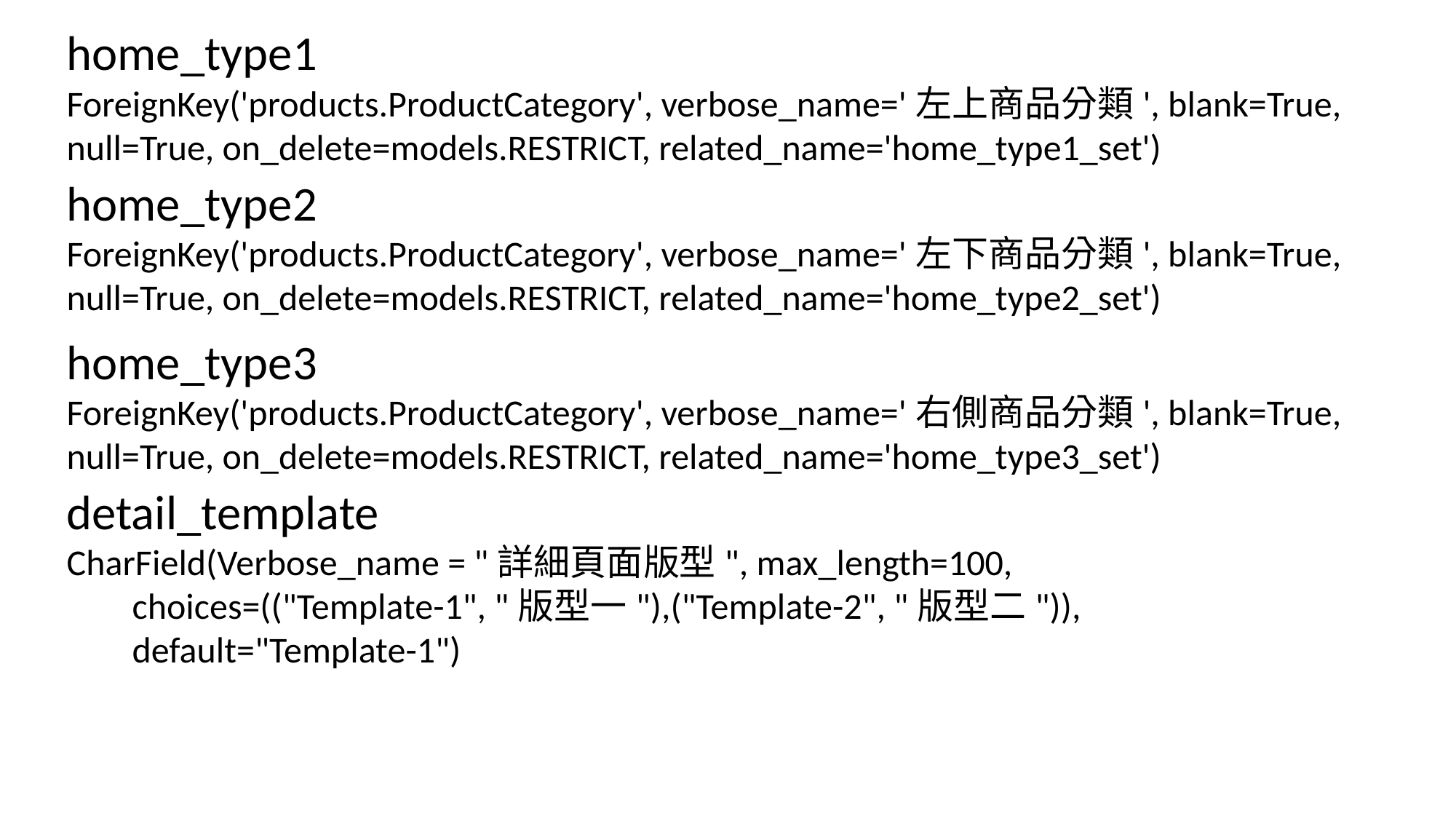

home_type1
ForeignKey('products.ProductCategory', verbose_name='左上商品分類', blank=True, null=True, on_delete=models.RESTRICT, related_name='home_type1_set')
home_type2
ForeignKey('products.ProductCategory', verbose_name='左下商品分類', blank=True, null=True, on_delete=models.RESTRICT, related_name='home_type2_set')
home_type3
ForeignKey('products.ProductCategory', verbose_name='右側商品分類', blank=True, null=True, on_delete=models.RESTRICT, related_name='home_type3_set')
detail_template
CharField(Verbose_name = "詳細頁面版型", max_length=100,
        choices=(("Template-1", "版型一"),("Template-2", "版型二")),
        default="Template-1")